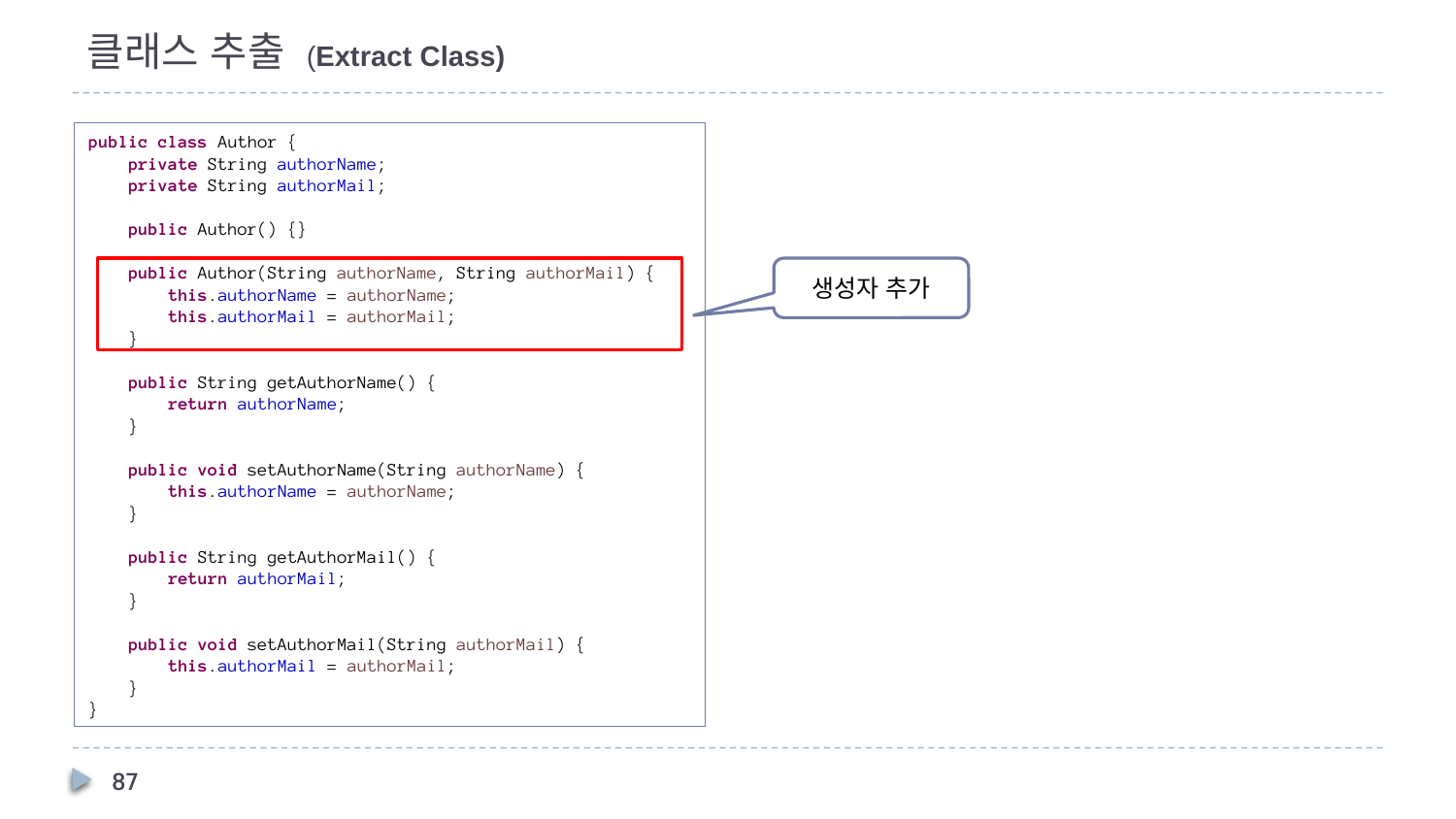

# 클래스 추출 (Extract Class)
public class Author {
    private String authorName;
    private String authorMail;

    public Author() {}

    public Author(String authorName, String authorMail) {
        this.authorName = authorName;
        this.authorMail = authorMail;
    }

    public String getAuthorName() {
        return authorName;
    }

    public void setAuthorName(String authorName) {
        this.authorName = authorName;
    }

    public String getAuthorMail() {
        return authorMail;
    }

    public void setAuthorMail(String authorMail) {
        this.authorMail = authorMail;
    }
}

생성자 추가
87